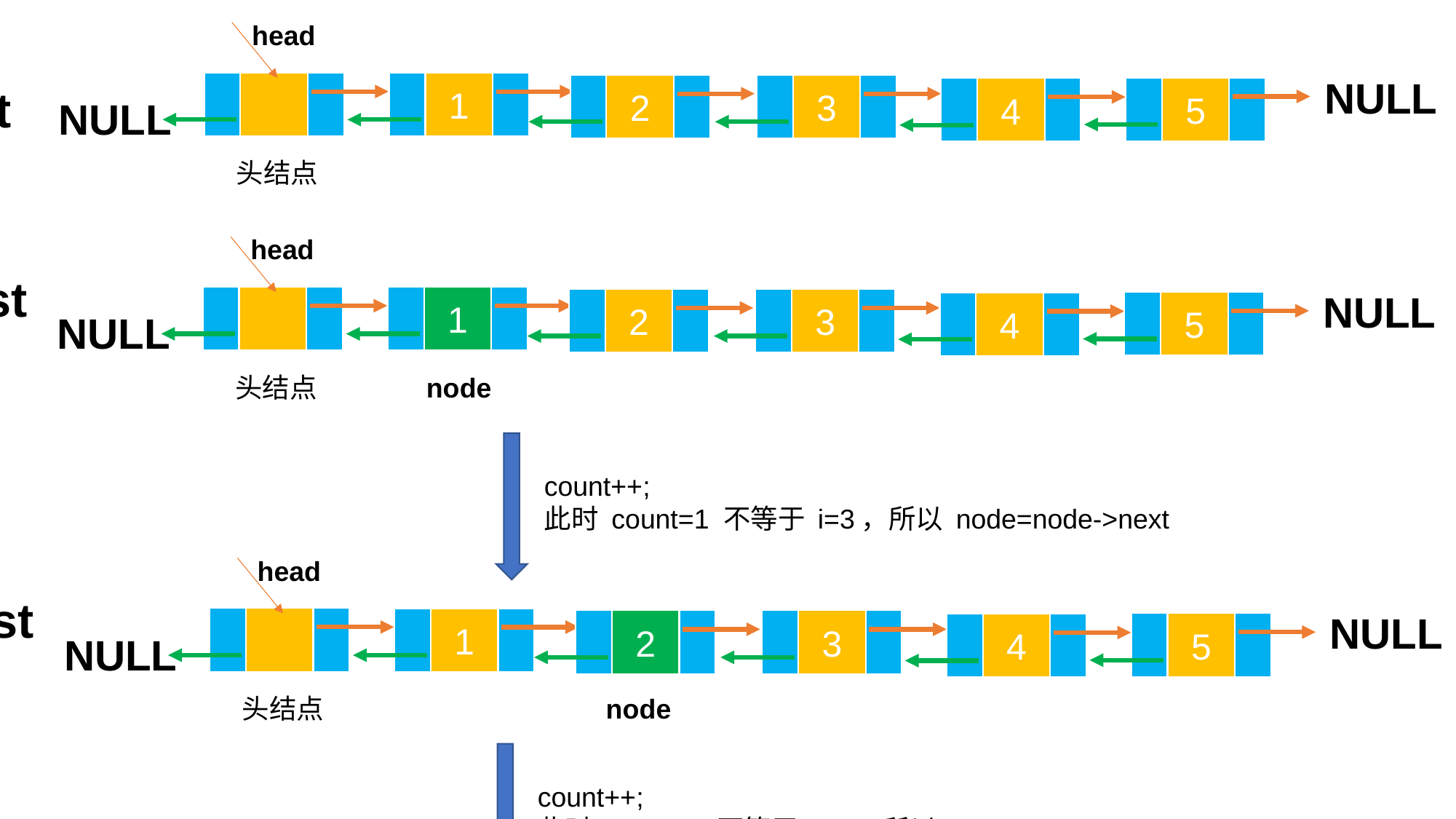

head
NULL

1

list
i=3

2

3

5

4

NULL
头结点
count=0
head
list
NULL

1

2

3

5

4

NULL
头结点
node

count++;
此时 count=1 不等于 i=3，所以 node=node->next
count=1
head
list
NULL

1

2

3

5

4

NULL
头结点
node

count++;
此时 count=2 不等于 i=3，所以 node=node->next
count=2
head
list
NULL

1

2

3

5

4

NULL
头结点
node

count++;
此时 count=3 等于 i=3，所以 return node;
count=3

3

node